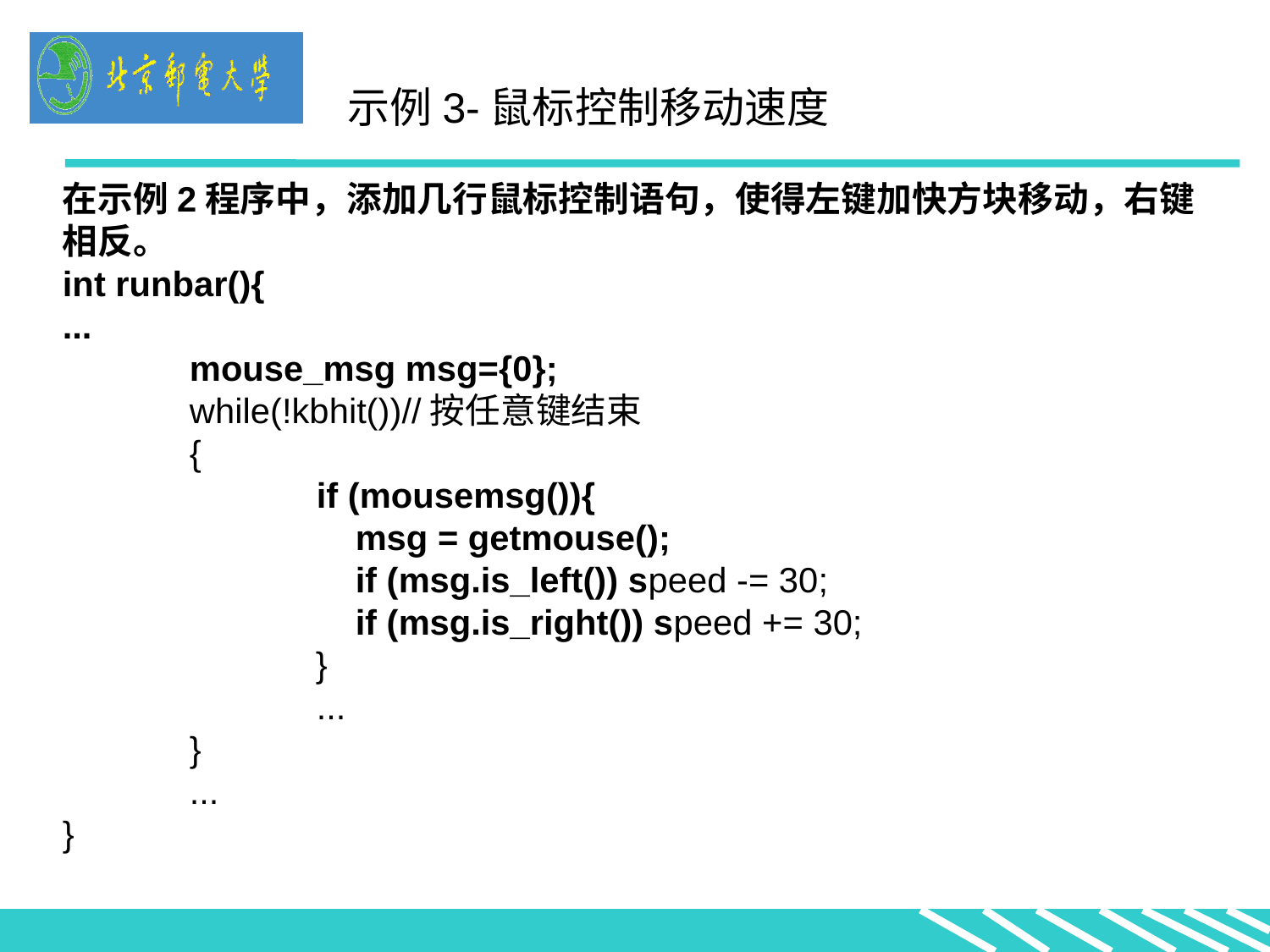

示例3-鼠标控制移动速度
在示例2程序中，添加几行鼠标控制语句，使得左键加快方块移动，右键相反。
int runbar(){
...
	mouse_msg msg={0};
	while(!kbhit())//按任意键结束
	{
		if (mousemsg()){
		    msg = getmouse();
		    if (msg.is_left()) speed -= 30;
		    if (msg.is_right()) speed += 30;
                          }
		...
	}
	...
}